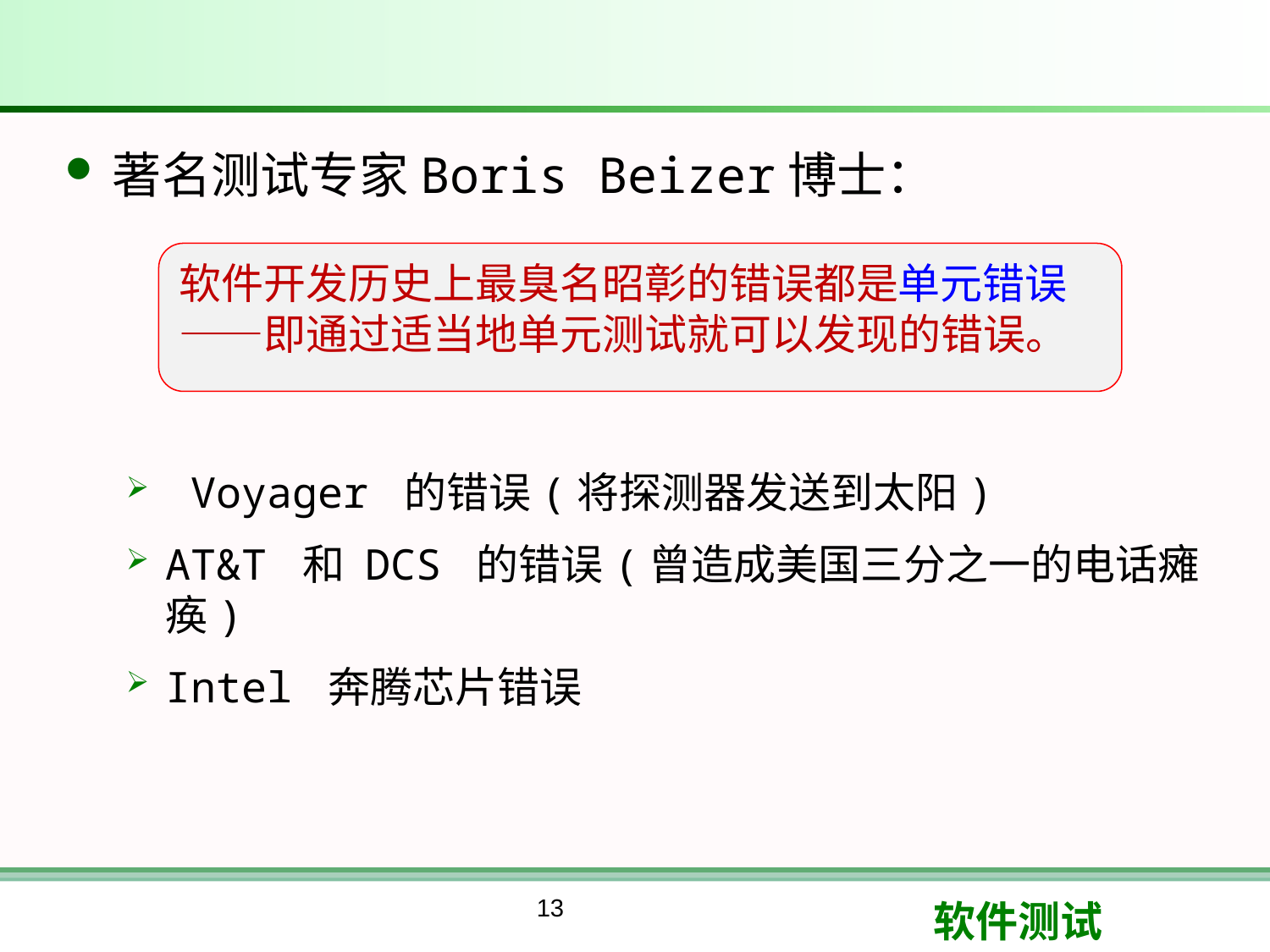

#
著名测试专家Boris Beizer博士：

 Voyager 的错误(将探测器发送到太阳)
AT&T 和 DCS 的错误(曾造成美国三分之一的电话瘫痪)
Intel 奔腾芯片错误
软件开发历史上最臭名昭彰的错误都是单元错误——即通过适当地单元测试就可以发现的错误。
13